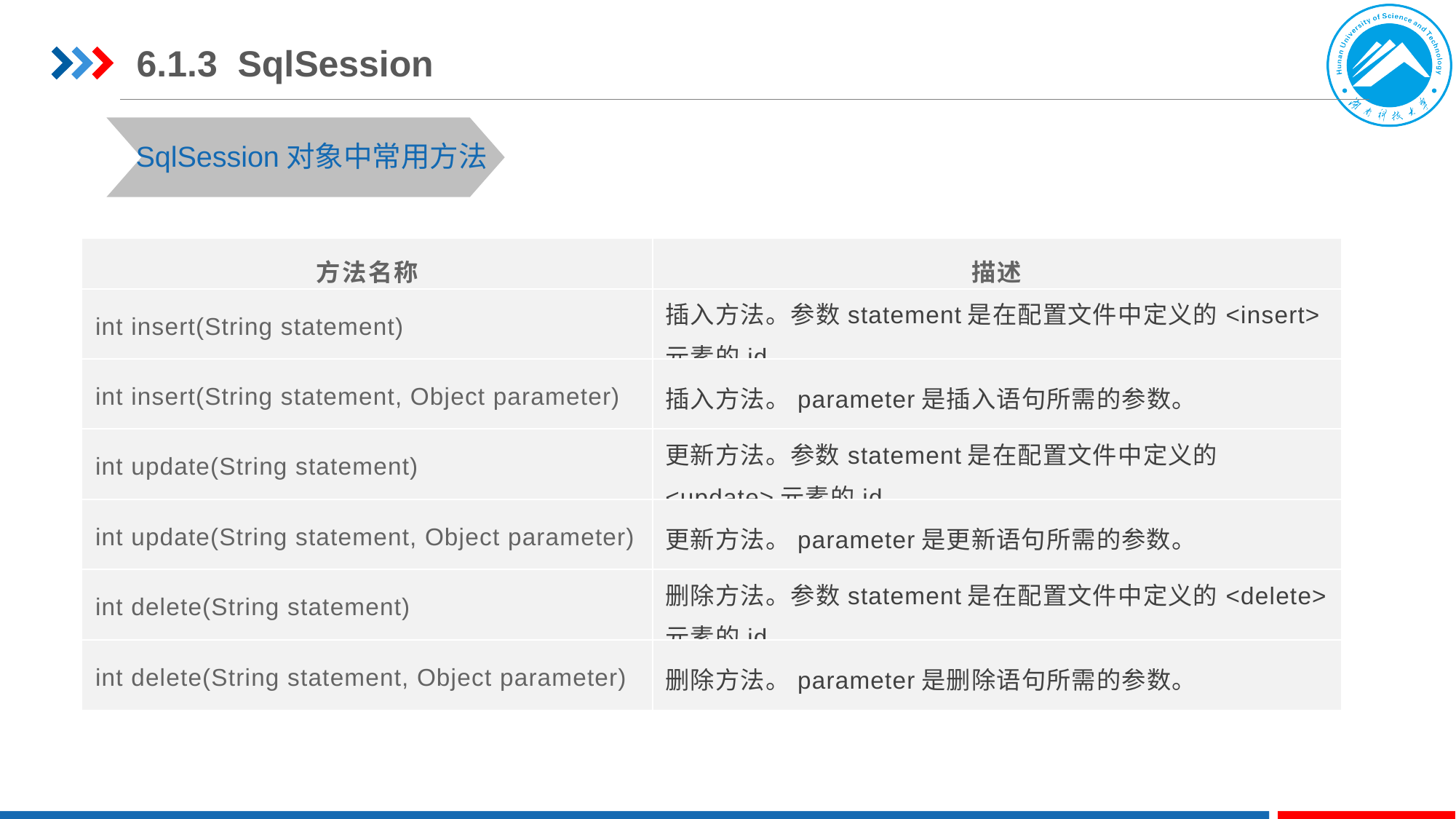

6.1.3  SqlSession

SqlSession对象中常用方法
| 方法名称 | 描述 |
| --- | --- |
| int insert(String statement) | 插入方法。参数statement是在配置文件中定义的<insert>元素的id。 |
| int insert(String statement, Object parameter) | 插入方法。parameter是插入语句所需的参数。 |
| int update(String statement) | 更新方法。参数statement是在配置文件中定义的<update>元素的id。 |
| int update(String statement, Object parameter) | 更新方法。parameter是更新语句所需的参数。 |
| int delete(String statement) | 删除方法。参数statement是在配置文件中定义的<delete>元素的id。 |
| int delete(String statement, Object parameter) | 删除方法。parameter是删除语句所需的参数。 |